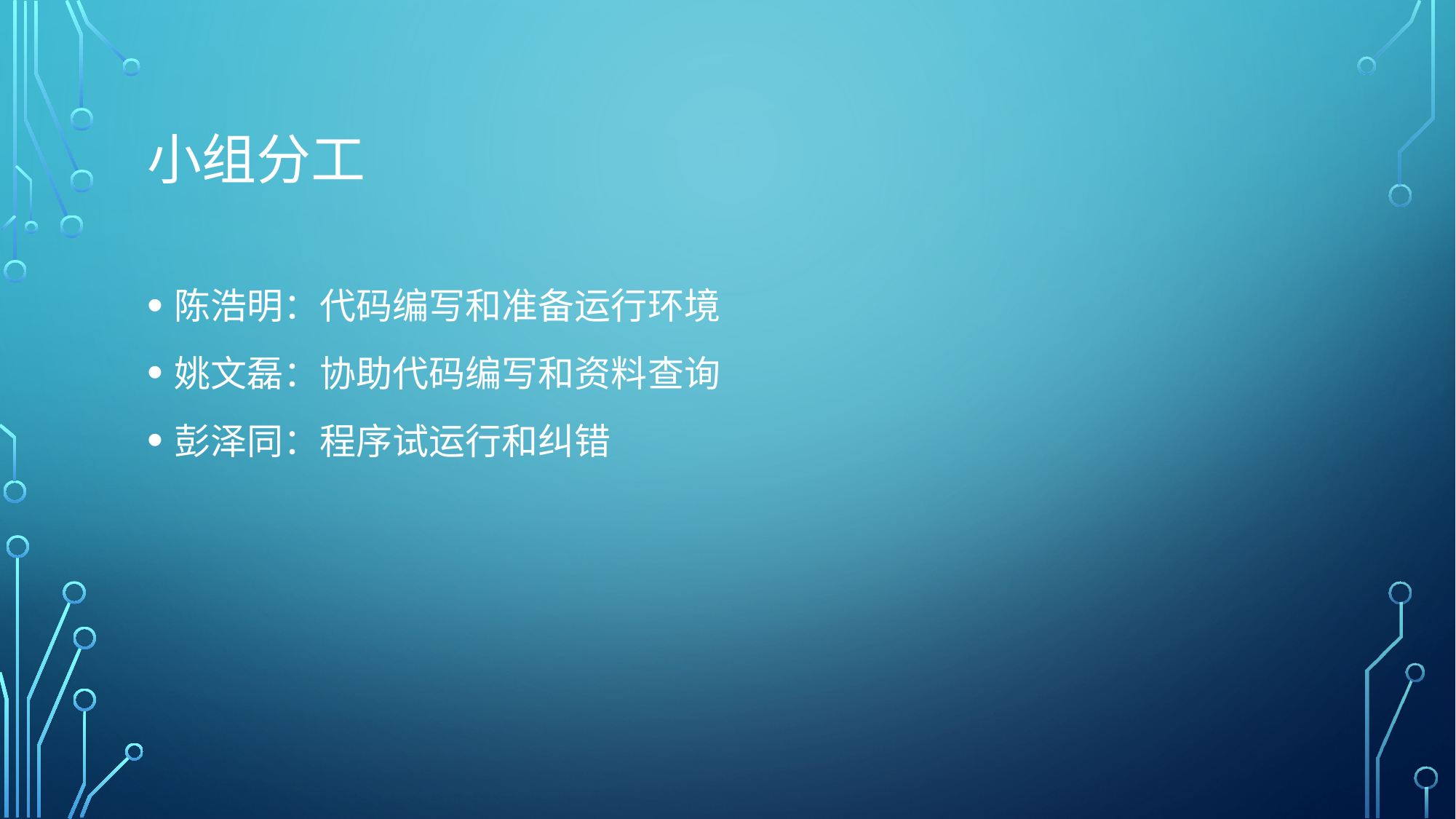

# 小组分工
陈浩明：代码编写和准备运行环境
姚文磊：协助代码编写和资料查询
彭泽同：程序试运行和纠错